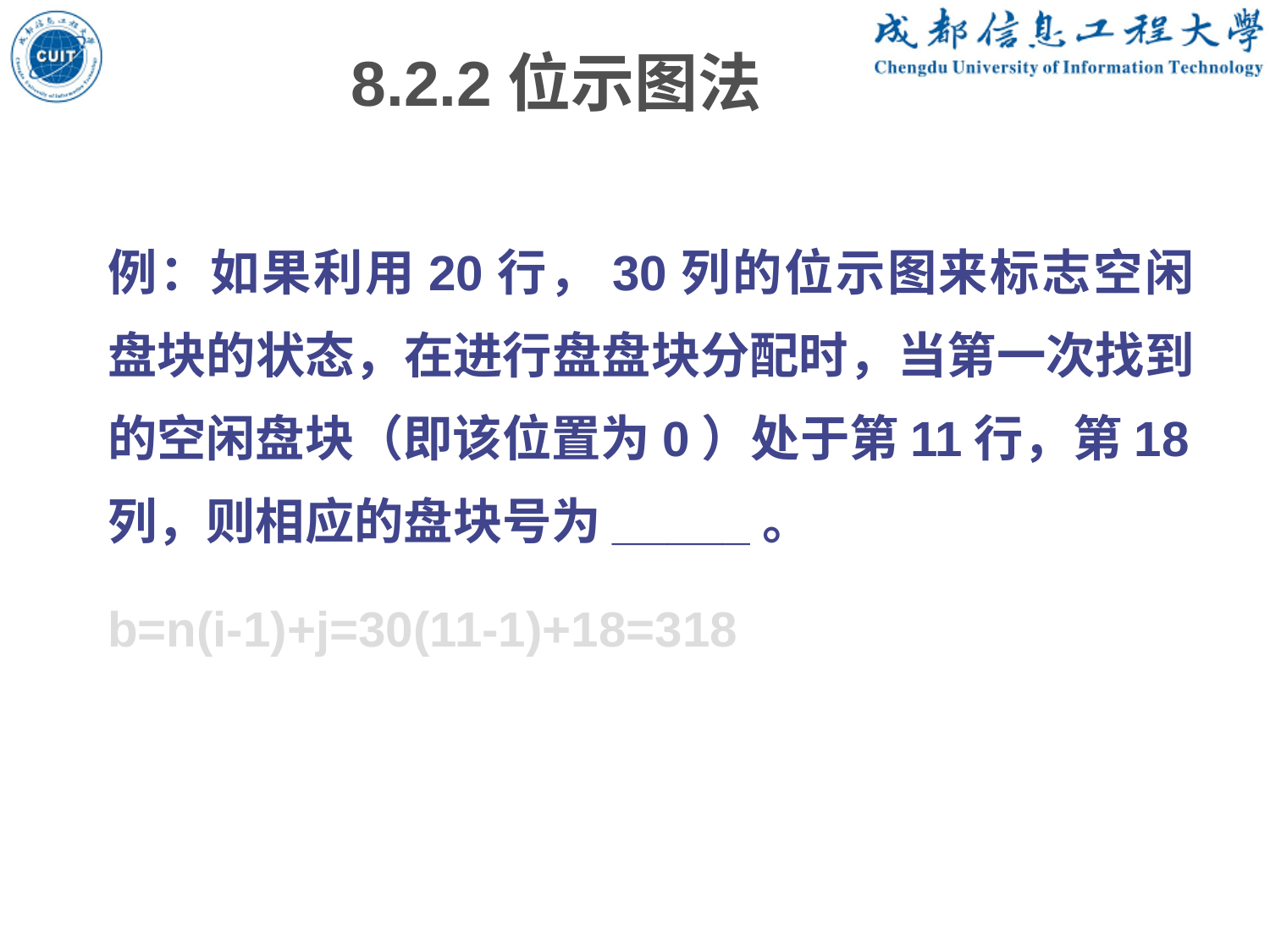

8.2.2位示图法
例：如果利用20行，30列的位示图来标志空闲盘块的状态，在进行盘盘块分配时，当第一次找到的空闲盘块（即该位置为0）处于第11行，第18列，则相应的盘块号为_____。
b=n(i-1)+j=30(11-1)+18=318